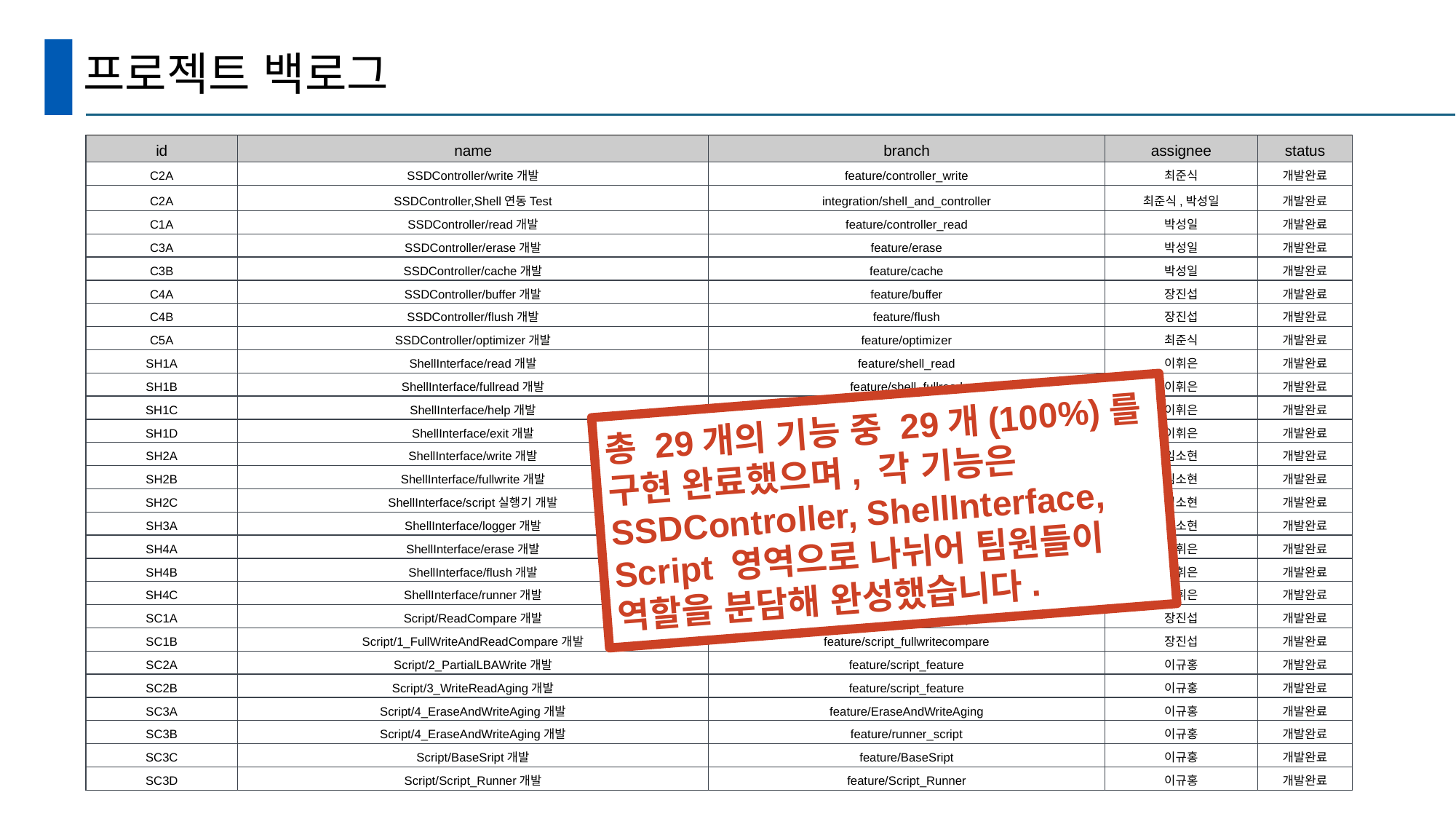

# 프로젝트 백로그
| id | name | branch | assignee | status |
| --- | --- | --- | --- | --- |
| C2A | SSDController/write개발 | feature/controller\_write | 최준식 | 개발완료 |
| C2A | SSDController,Shell연동Test | integration/shell\_and\_controller | 최준식,박성일 | 개발완료 |
| C1A | SSDController/read개발 | feature/controller\_read | 박성일 | 개발완료 |
| C3A | SSDController/erase개발 | feature/erase | 박성일 | 개발완료 |
| C3B | SSDController/cache개발 | feature/cache | 박성일 | 개발완료 |
| C4A | SSDController/buffer개발 | feature/buffer | 장진섭 | 개발완료 |
| C4B | SSDController/flush개발 | feature/flush | 장진섭 | 개발완료 |
| C5A | SSDController/optimizer개발 | feature/optimizer | 최준식 | 개발완료 |
| SH1A | ShellInterface/read개발 | feature/shell\_read | 이휘은 | 개발완료 |
| SH1B | ShellInterface/fullread개발 | feature/shell\_fullread | 이휘은 | 개발완료 |
| SH1C | ShellInterface/help개발 | feature/shell\_help | 이휘은 | 개발완료 |
| SH1D | ShellInterface/exit개발 | feature/shell\_exit | 이휘은 | 개발완료 |
| SH2A | ShellInterface/write개발 | feature/shell\_write | 임소현 | 개발완료 |
| SH2B | ShellInterface/fullwrite개발 | feature/shell\_fullwrite | 임소현 | 개발완료 |
| SH2C | ShellInterface/script실행기 개발 | feature/shell\_script\_merge | 임소현 | 개발완료 |
| SH3A | ShellInterface/logger개발 | feature/logger | 임소현 | 개발완료 |
| SH4A | ShellInterface/erase개발 | feature/erase | 이휘은 | 개발완료 |
| SH4B | ShellInterface/flush개발 | feature/flush | 이휘은 | 개발완료 |
| SH4C | ShellInterface/runner개발 | feature/runner | 이휘은 | 개발완료 |
| SC1A | Script/ReadCompare개발 | feature/script\_fullwritecompare | 장진섭 | 개발완료 |
| SC1B | Script/1\_FullWriteAndReadCompare개발 | feature/script\_fullwritecompare | 장진섭 | 개발완료 |
| SC2A | Script/2\_PartialLBAWrite개발 | feature/script\_feature | 이규홍 | 개발완료 |
| SC2B | Script/3\_WriteReadAging개발 | feature/script\_feature | 이규홍 | 개발완료 |
| SC3A | Script/4\_EraseAndWriteAging개발 | feature/EraseAndWriteAging | 이규홍 | 개발완료 |
| SC3B | Script/4\_EraseAndWriteAging개발 | feature/runner\_script | 이규홍 | 개발완료 |
| SC3C | Script/BaseSript개발 | feature/BaseSript | 이규홍 | 개발완료 |
| SC3D | Script/Script\_Runner개발 | feature/Script\_Runner | 이규홍 | 개발완료 |
총 29개의 기능 중 29개(100%)를 구현 완료했으며, 각 기능은 SSDController, ShellInterface, Script 영역으로 나뉘어 팀원들이 역할을 분담해 완성했습니다.